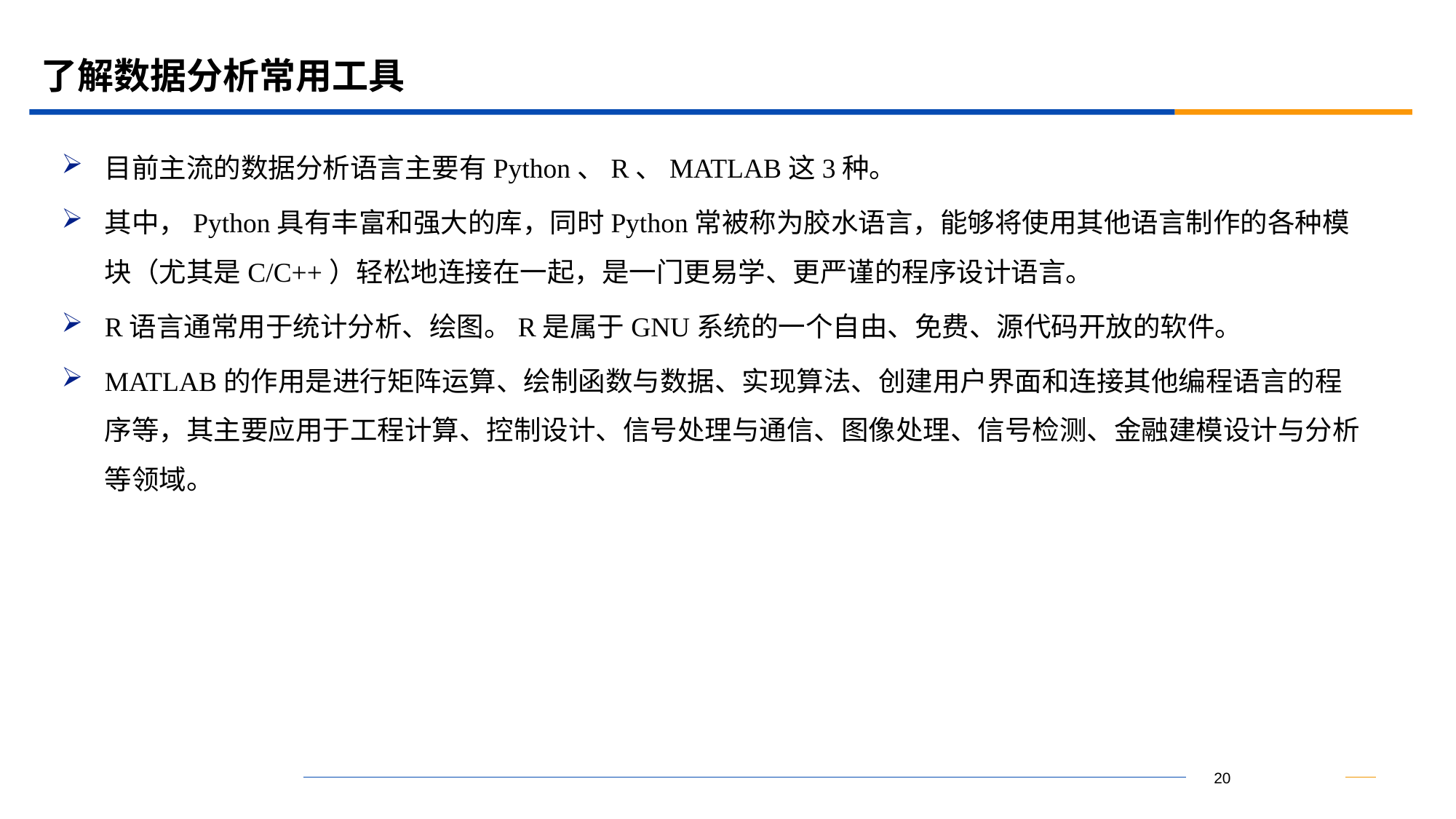

# 了解数据分析常用工具
目前主流的数据分析语言主要有Python、R、MATLAB这3种。
其中，Python具有丰富和强大的库，同时Python常被称为胶水语言，能够将使用其他语言制作的各种模块（尤其是C/C++）轻松地连接在一起，是一门更易学、更严谨的程序设计语言。
R语言通常用于统计分析、绘图。R是属于GNU系统的一个自由、免费、源代码开放的软件。
MATLAB的作用是进行矩阵运算、绘制函数与数据、实现算法、创建用户界面和连接其他编程语言的程序等，其主要应用于工程计算、控制设计、信号处理与通信、图像处理、信号检测、金融建模设计与分析等领域。